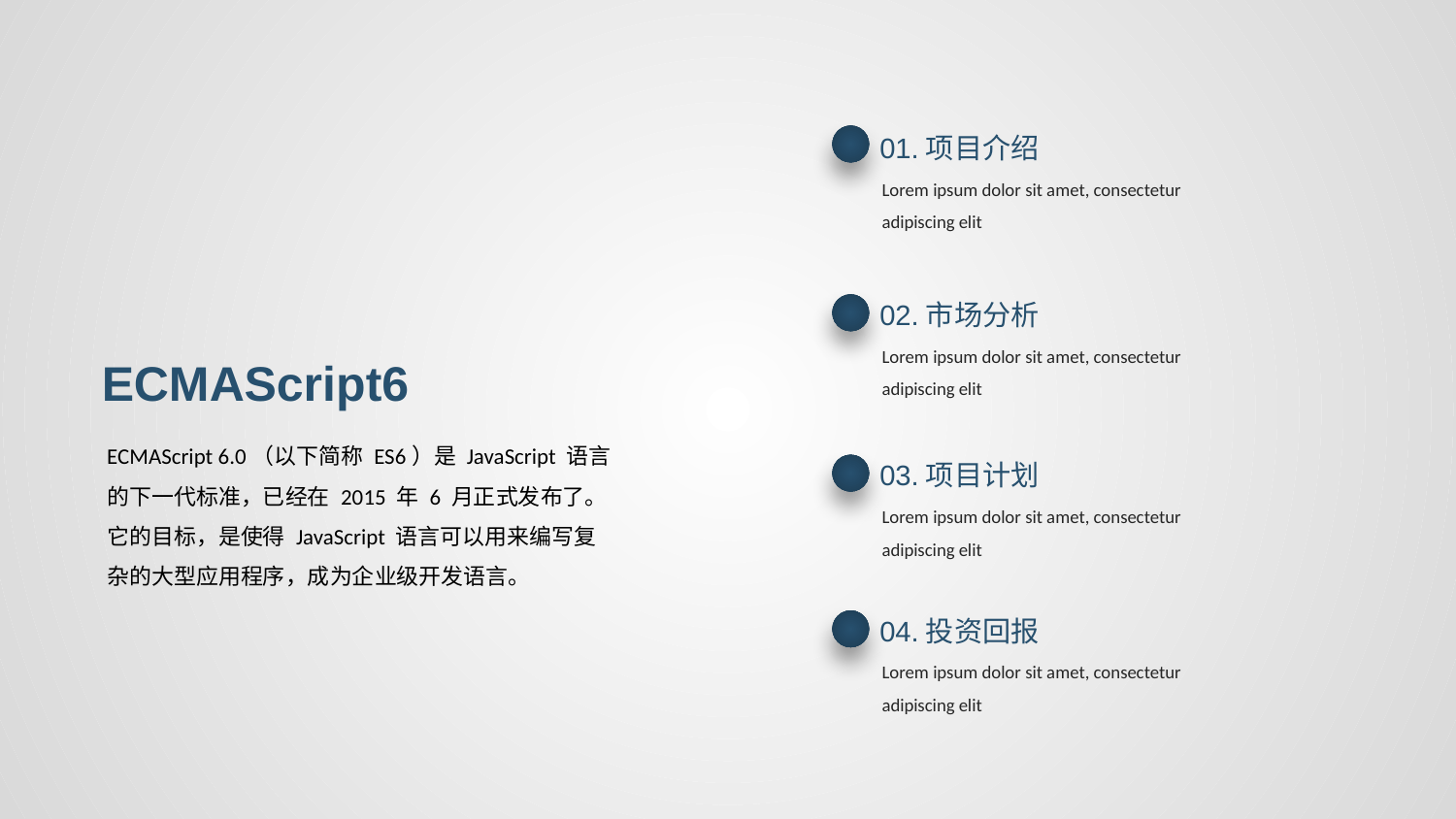

01.项目介绍

Lorem ipsum dolor sit amet, consectetur adipiscing elit
02.市场分析

Lorem ipsum dolor sit amet, consectetur adipiscing elit
ECMAScript6
ECMAScript 6.0（以下简称 ES6）是 JavaScript 语言的下一代标准，已经在 2015 年 6 月正式发布了。它的目标，是使得 JavaScript 语言可以用来编写复杂的大型应用程序，成为企业级开发语言。
03.项目计划

Lorem ipsum dolor sit amet, consectetur adipiscing elit
04.投资回报

Lorem ipsum dolor sit amet, consectetur adipiscing elit